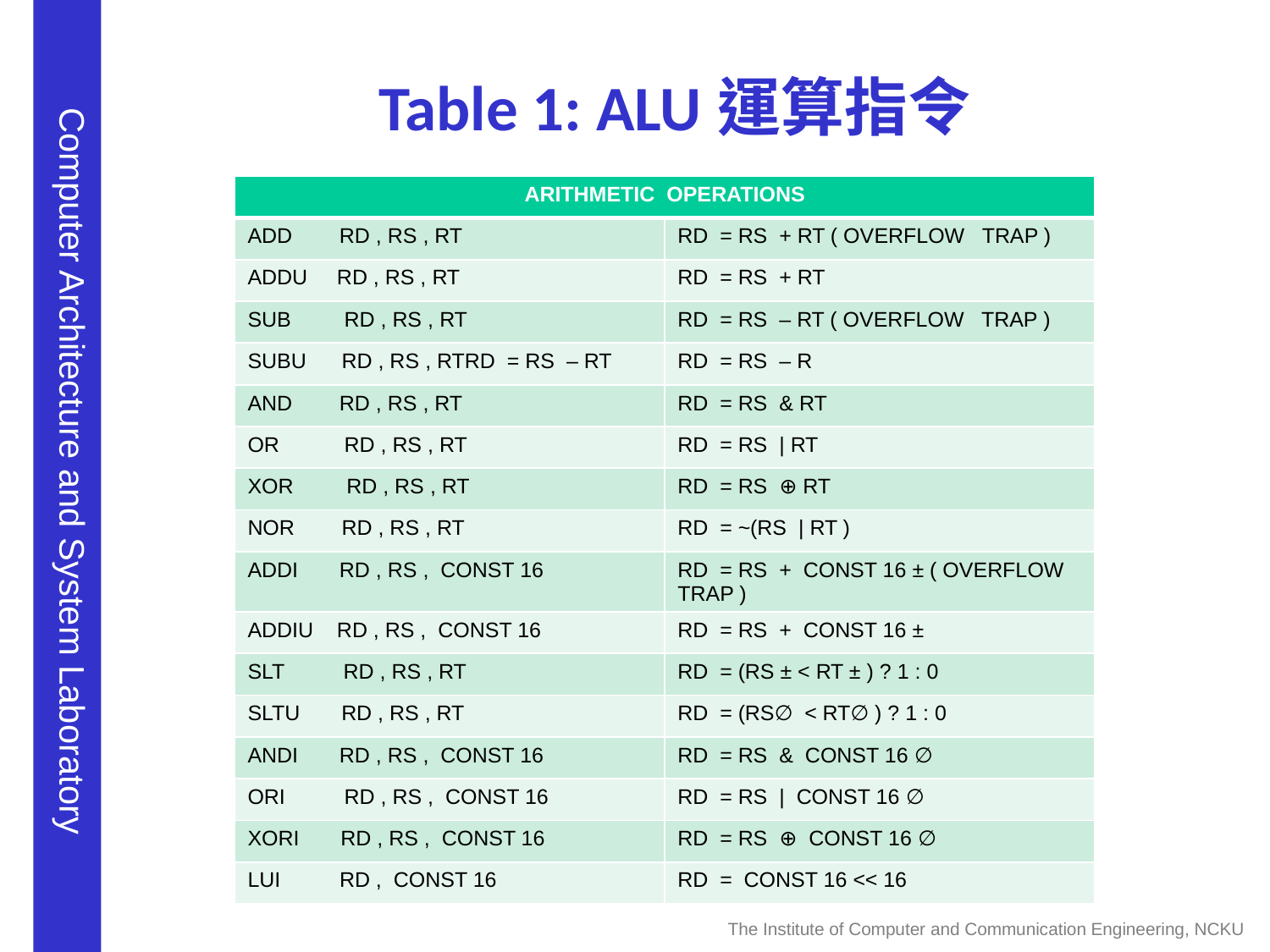

# Table 1: ALU運算指令
| ARITHMETIC OPERATIONS |  |
| --- | --- |
| ADD RD , RS , RT | RD = RS + RT ( OVERFLOW TRAP ) |
| ADDU RD , RS , RT | RD = RS + RT |
| SUB RD , RS , RT | RD = RS – RT ( OVERFLOW TRAP ) |
| SUBU RD , RS , RTRD = RS – RT | RD = RS – R |
| AND RD , RS , RT | RD = RS & RT |
| OR RD , RS , RT | RD = RS | RT |
| XOR RD , RS , RT | RD = RS ⊕ RT |
| NOR RD , RS , RT | RD = ~(RS | RT ) |
| ADDI RD , RS , CONST 16 | RD = RS + CONST 16 ± ( OVERFLOW TRAP ) |
| ADDIU RD , RS , CONST 16 | RD = RS + CONST 16 ± |
| SLT RD , RS , RT | RD = (RS ± < RT ± ) ? 1 : 0 |
| SLTU RD , RS , RT | RD = (RS∅ < RT∅ ) ? 1 : 0 |
| ANDI RD , RS , CONST 16 | RD = RS & CONST 16 ∅ |
| ORI RD , RS , CONST 16 | RD = RS | CONST 16 ∅ |
| XORI RD , RS , CONST 16 | RD = RS ⊕ CONST 16 ∅ |
| LUI RD , CONST 16 | RD = CONST 16 << 16 |